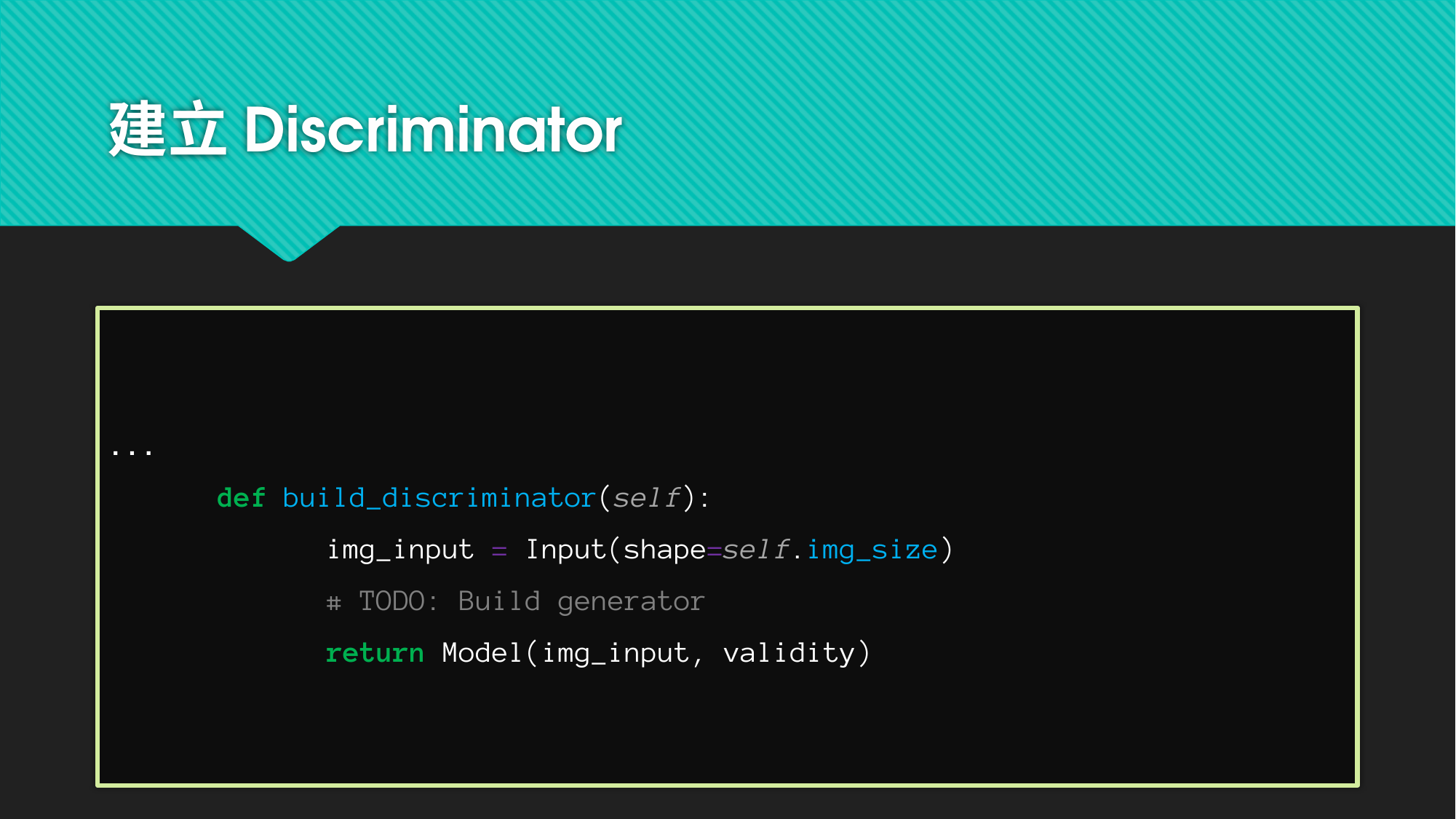

# 建立Discriminator
...
	def build_discriminator(self):
		img_input = Input(shape=self.img_size)
		# TODO: Build generator
		return Model(img_input, validity)